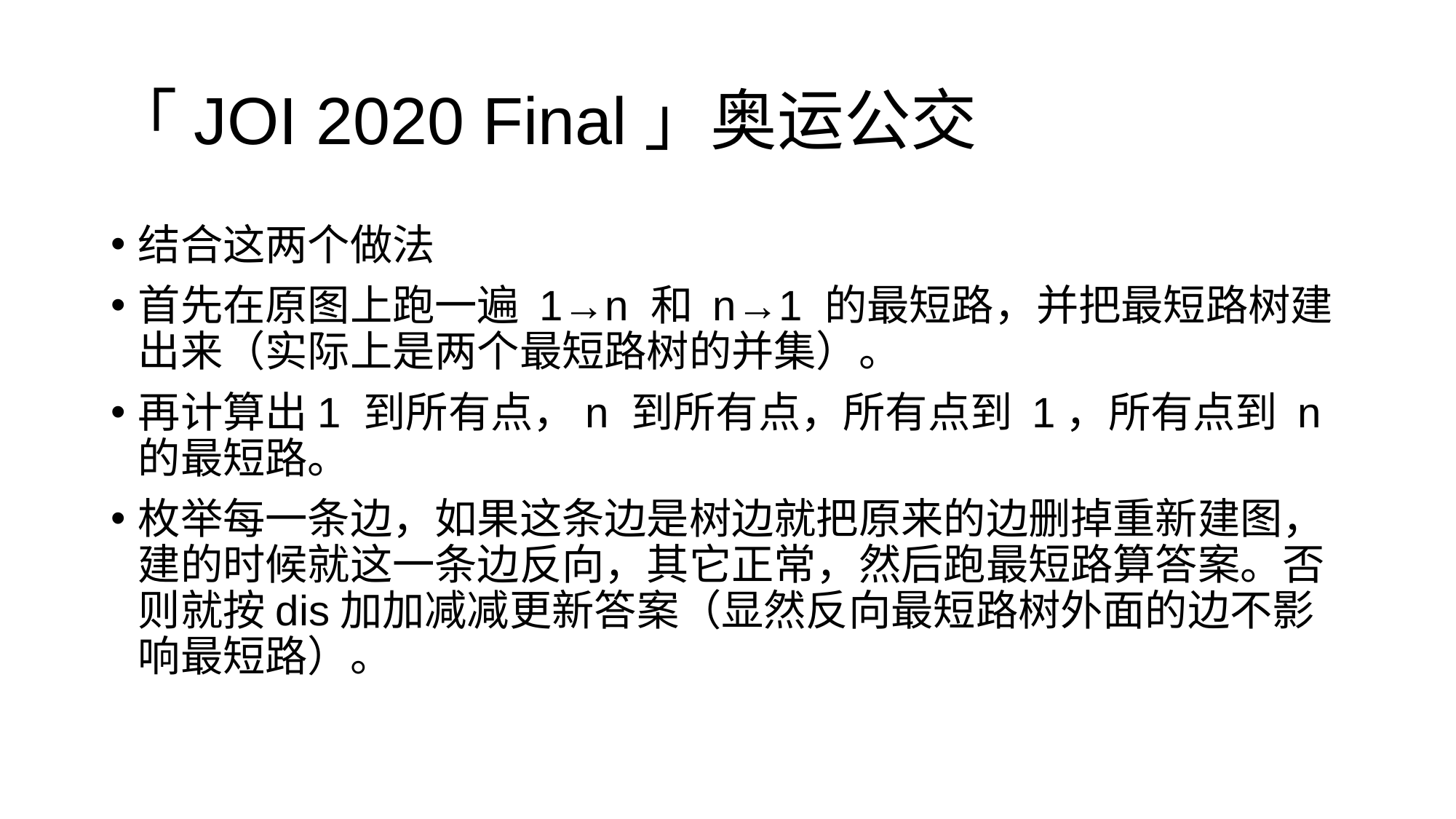

# 「JOI 2020 Final」奥运公交
结合这两个做法
首先在原图上跑一遍 1→n 和 n→1 的最短路，并把最短路树建出来（实际上是两个最短路树的并集）。
再计算出1 到所有点，n 到所有点，所有点到 1，所有点到 n 的最短路。
枚举每一条边，如果这条边是树边就把原来的边删掉重新建图，建的时候就这一条边反向，其它正常，然后跑最短路算答案。否则就按dis加加减减更新答案（显然反向最短路树外面的边不影响最短路）。